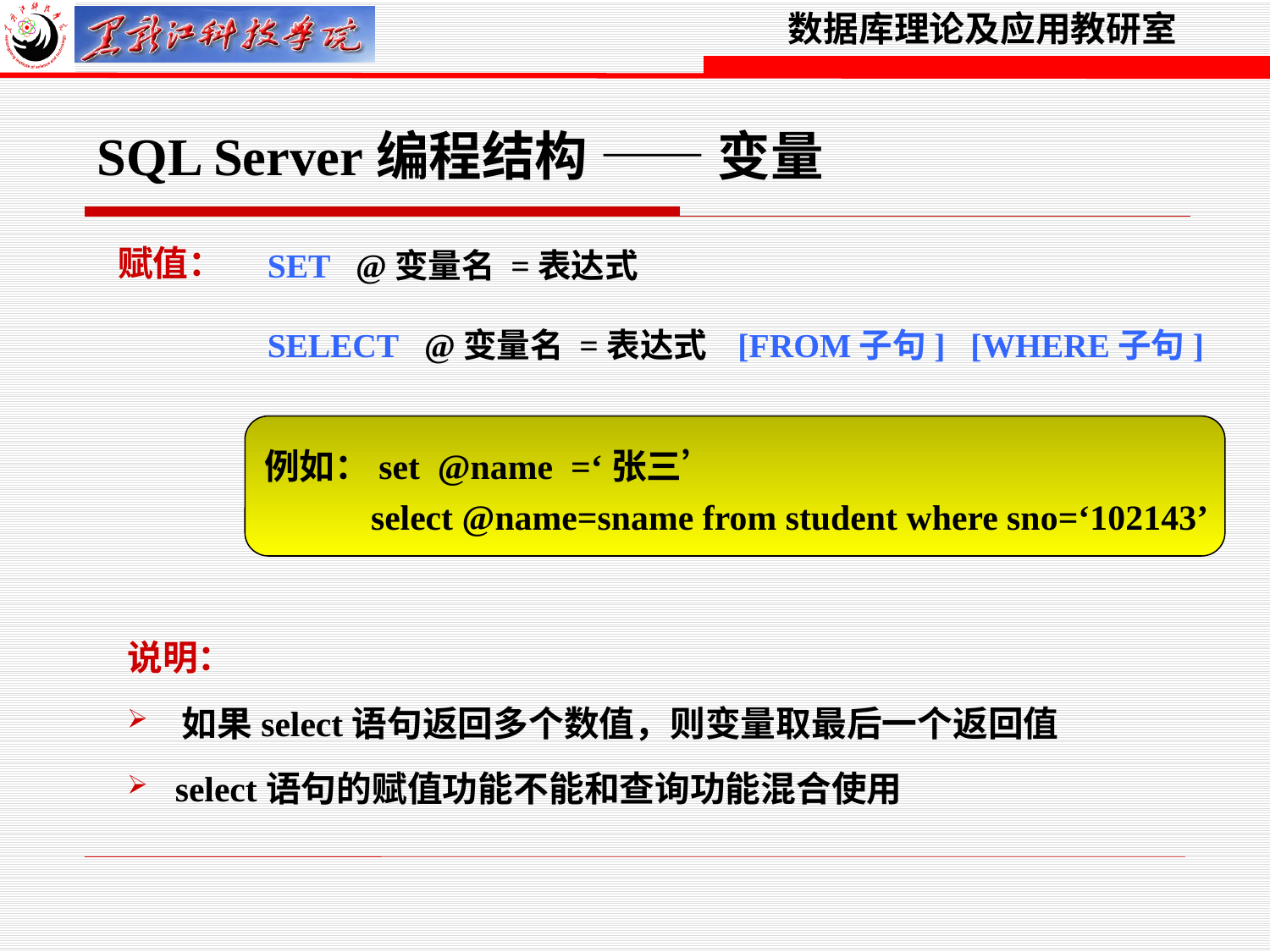

SQL Server编程结构 —— 变量
赋值：
SET   @变量名 =表达式
SELECT   @变量名 =表达式   [FROM子句]   [WHERE子句]
例如：set  @name  =‘张三’
            select @name=sname from student where sno=‘102143’
说明：
  如果select语句返回多个数值，则变量取最后一个返回值
  select语句的赋值功能不能和查询功能混合使用